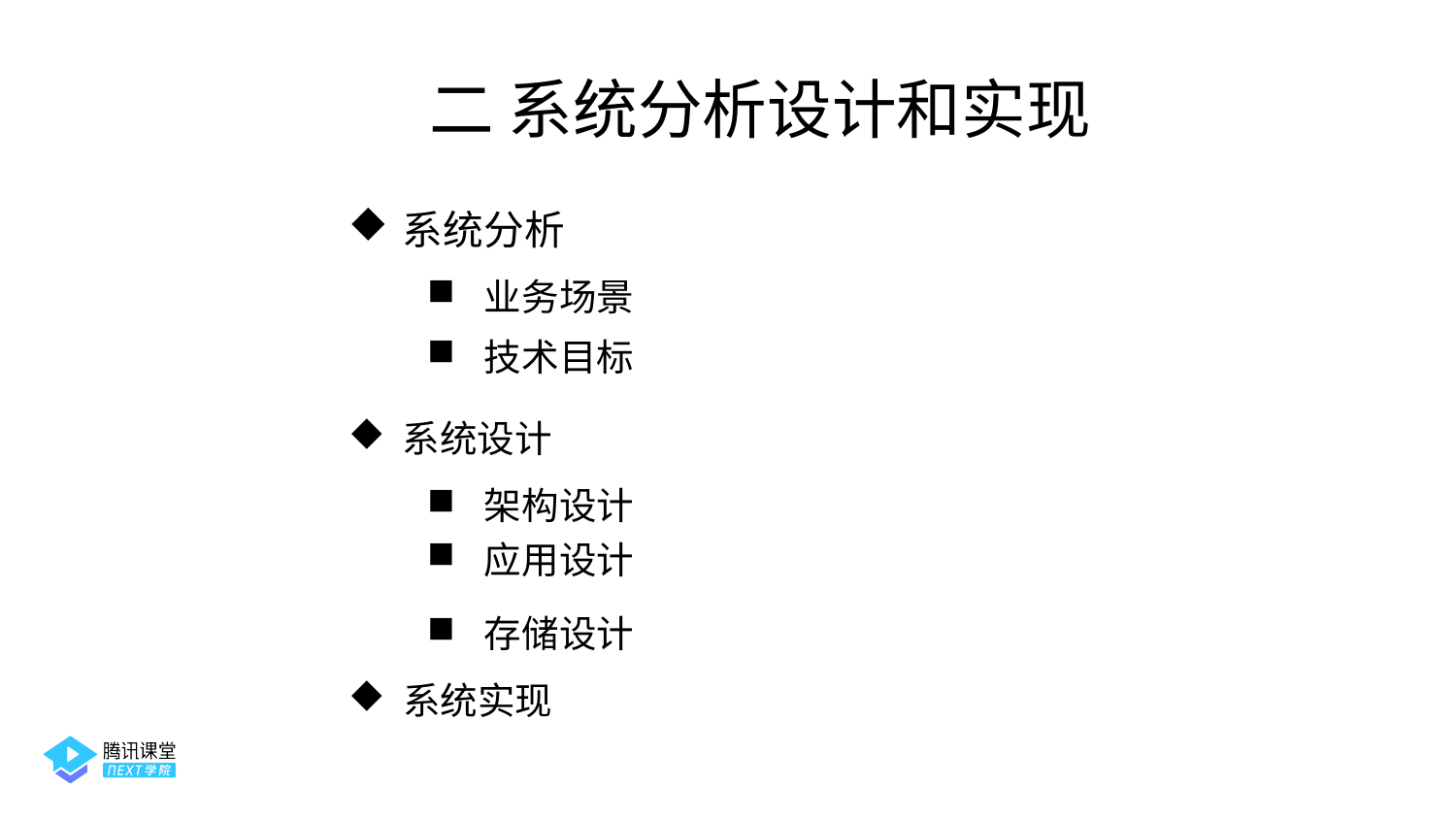

二 系统分析设计和实现
系统分析
业务场景
技术目标
系统设计
架构设计
应用设计
存储设计
系统实现